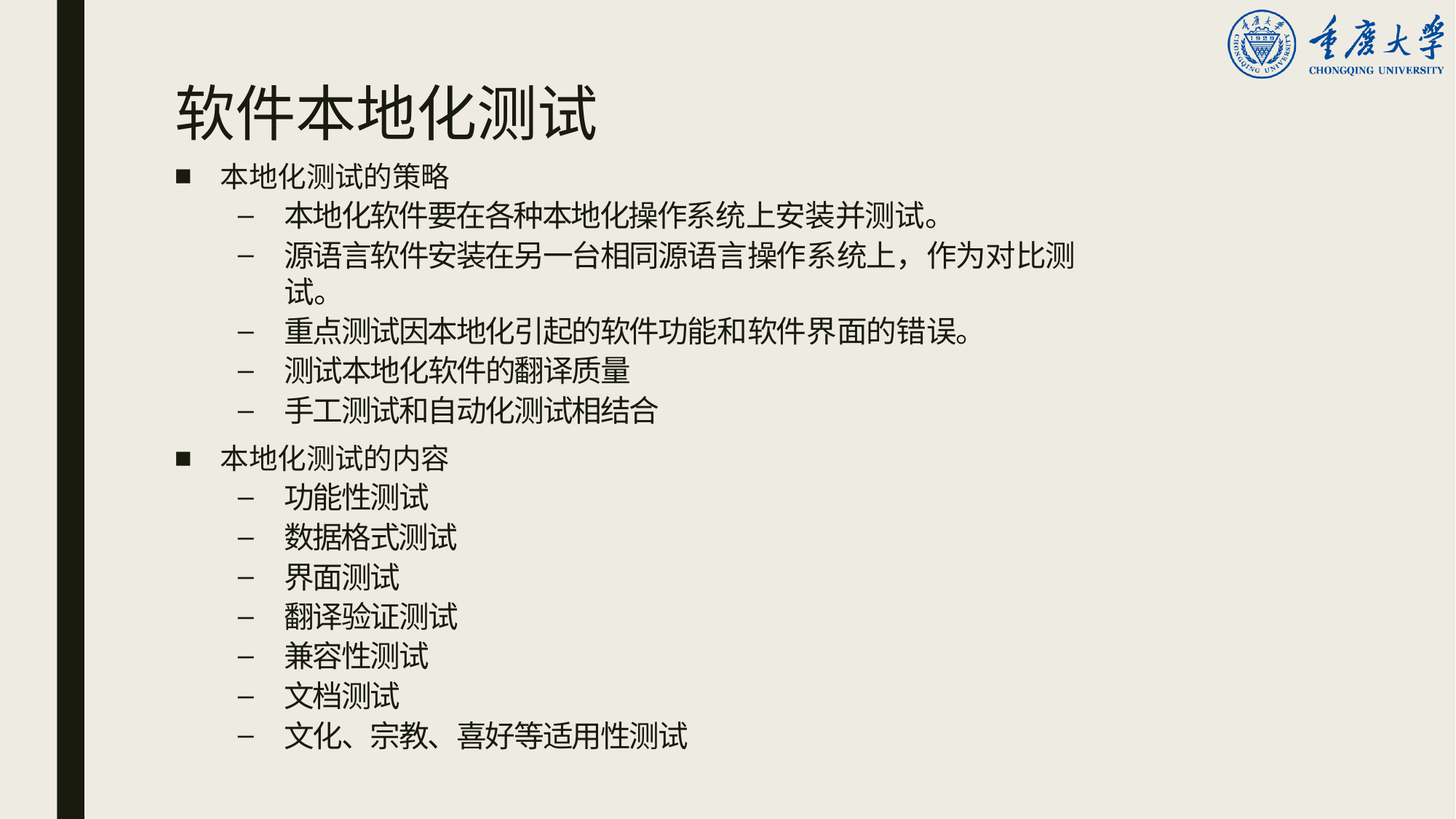

# 软件本地化测试
本地化测试的策略
本地化软件要在各种本地化操作系统上安装并测试。
源语言软件安装在另一台相同源语言操作系统上，作为对比测试。
重点测试因本地化引起的软件功能和软件界面的错误。
测试本地化软件的翻译质量
手工测试和自动化测试相结合
本地化测试的内容
功能性测试
数据格式测试
界面测试
翻译验证测试
兼容性测试
文档测试
文化、宗教、喜好等适用性测试